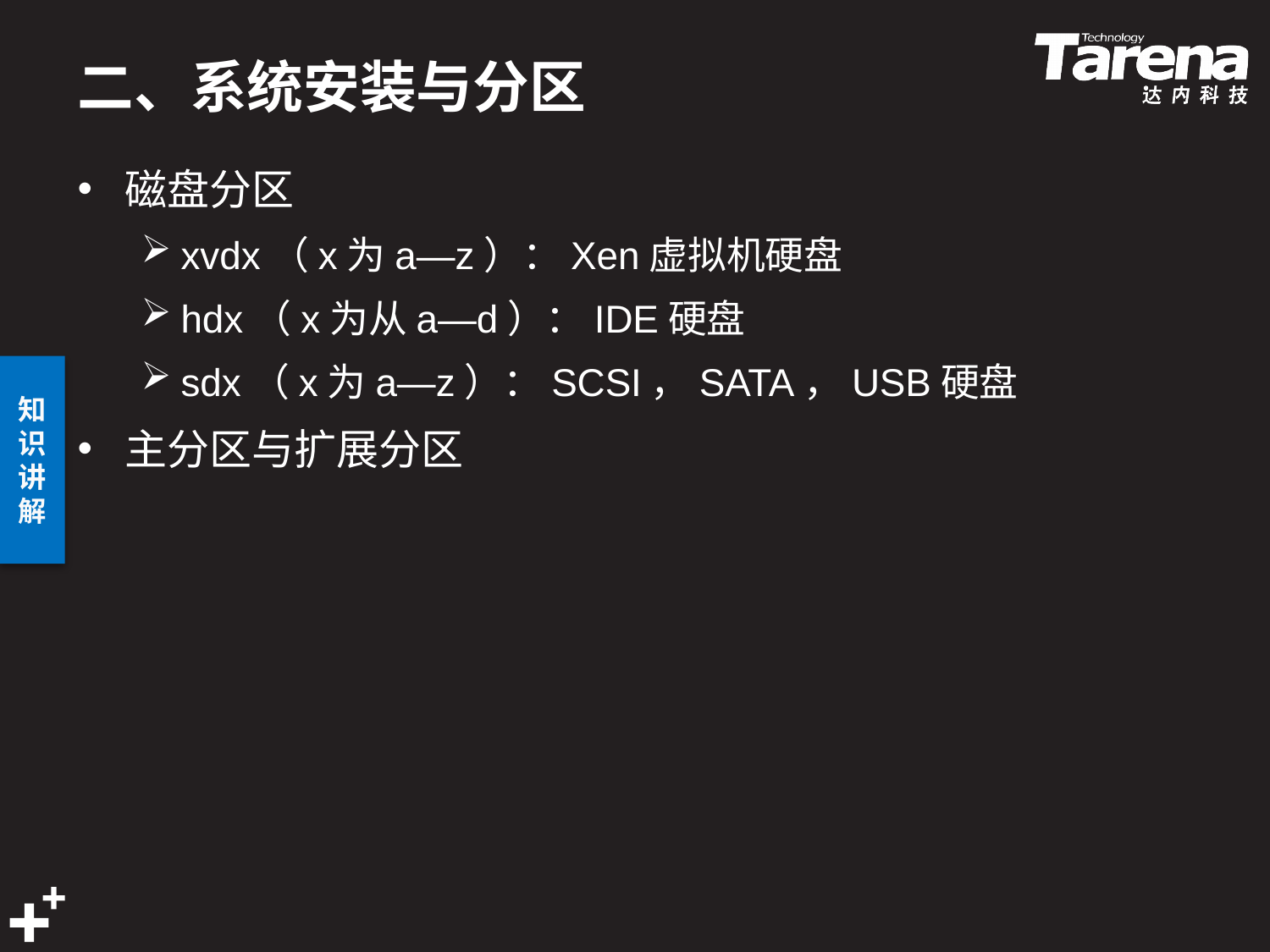

# 二、系统安装与分区
磁盘分区
xvdx（x为a—z）：Xen虚拟机硬盘
hdx（x为从a—d）：IDE硬盘
sdx（x为a—z）：SCSI，SATA，USB硬盘
主分区与扩展分区